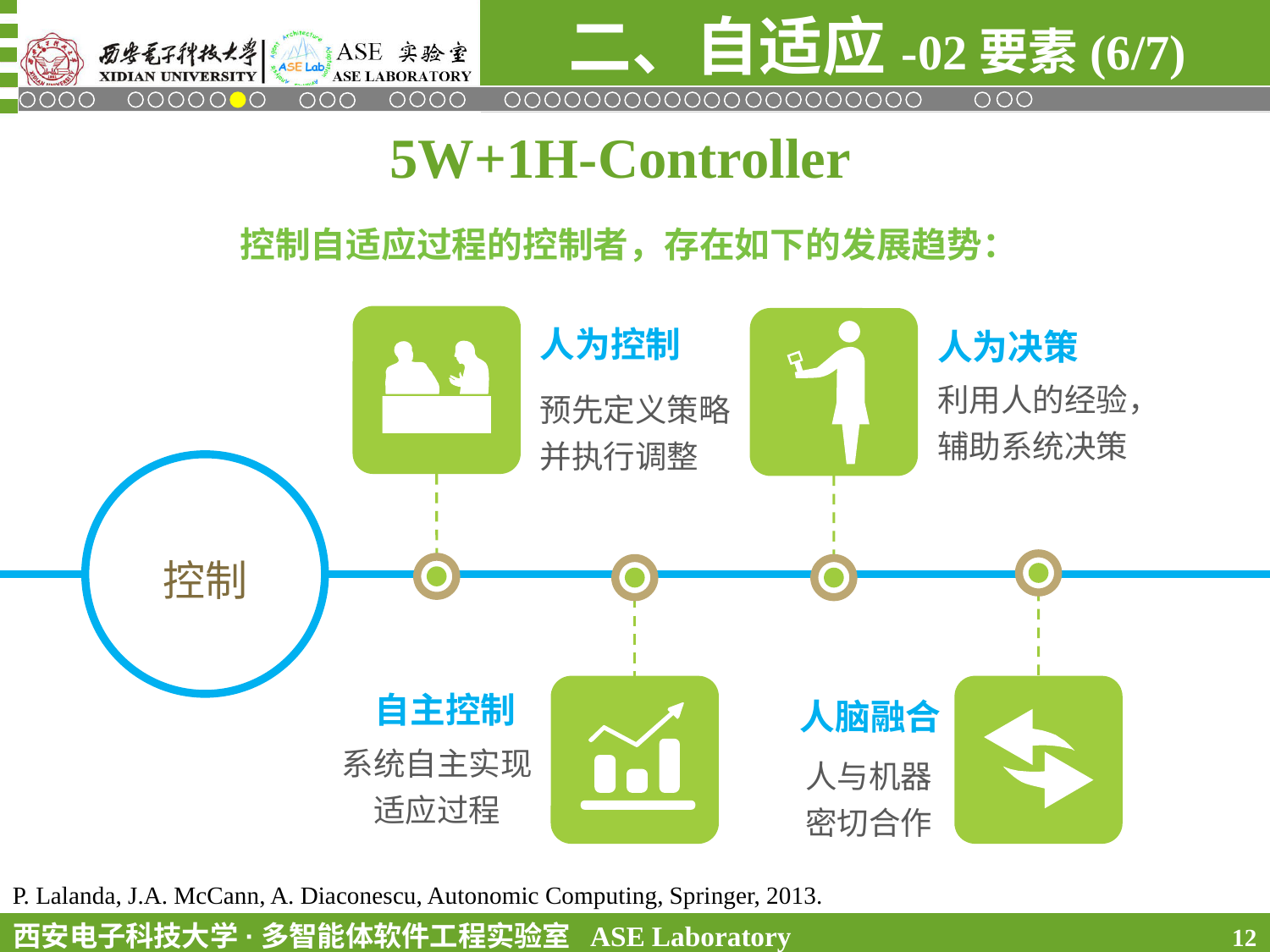

二、自适应-02要素(6/7)

5W+1H-Controller
控制自适应过程的控制者，存在如下的发展趋势：

人脑融合

人与机器
密切合作
人为控制

预先定义策略
并执行调整

人为决策

利用人的经验，辅助系统决策

控制

自主控制
系统自主实现
适应过程

P. Lalanda, J.A. McCann, A. Diaconescu, Autonomic Computing, Springer, 2013.
12